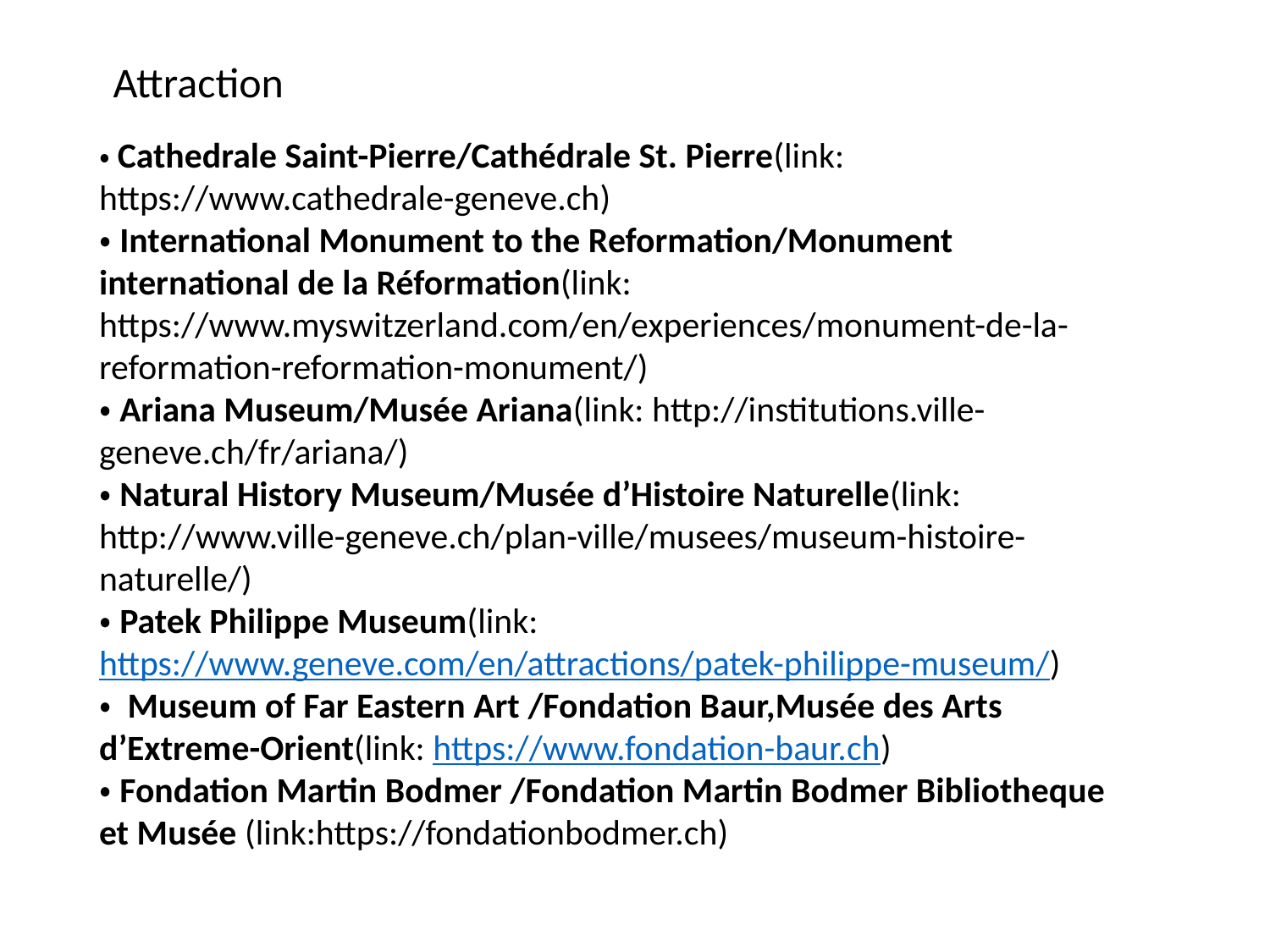

Attraction
・Cathedrale Saint-Pierre/Cathédrale St. Pierre(link: https://www.cathedrale-geneve.ch)
・International Monument to the Reformation/Monument international de la Réformation(link: https://www.myswitzerland.com/en/experiences/monument-de-la-reformation-reformation-monument/)
・Ariana Museum/Musée Ariana(link: http://institutions.ville-geneve.ch/fr/ariana/)
・Natural History Museum/Musée d’Histoire Naturelle(link: http://www.ville-geneve.ch/plan-ville/musees/museum-histoire-naturelle/)
・Patek Philippe Museum(link: https://www.geneve.com/en/attractions/patek-philippe-museum/)
・ Museum of Far Eastern Art /Fondation Baur,Musée des Arts d’Extreme-Orient(link: https://www.fondation-baur.ch)
・Fondation Martin Bodmer /Fondation Martin Bodmer Bibliotheque et Musée (link:https://fondationbodmer.ch)